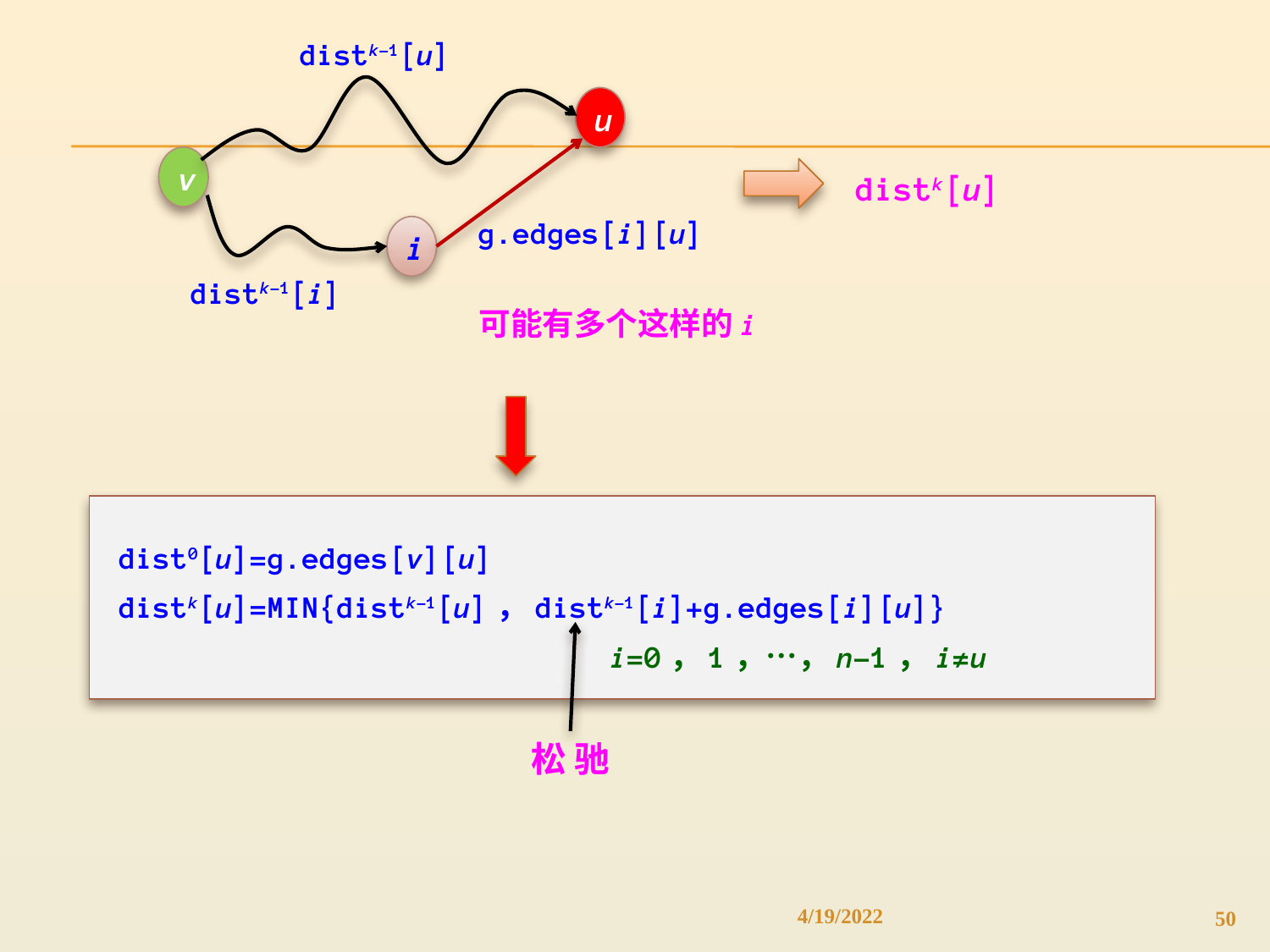

distk-1[u]

u
v

g.edges[i][u]
i
distk-1[i]

distk[u]
可能有多个这样的i

dist0[u]=g.edges[v][u]
distk[u]=MIN{distk-1[u]，distk-1[i]+g.edges[i][u]}
　　　　　　　　　　　　　　　 i=0，1，…，n-1，i≠u
松 驰
4/19/2022
50